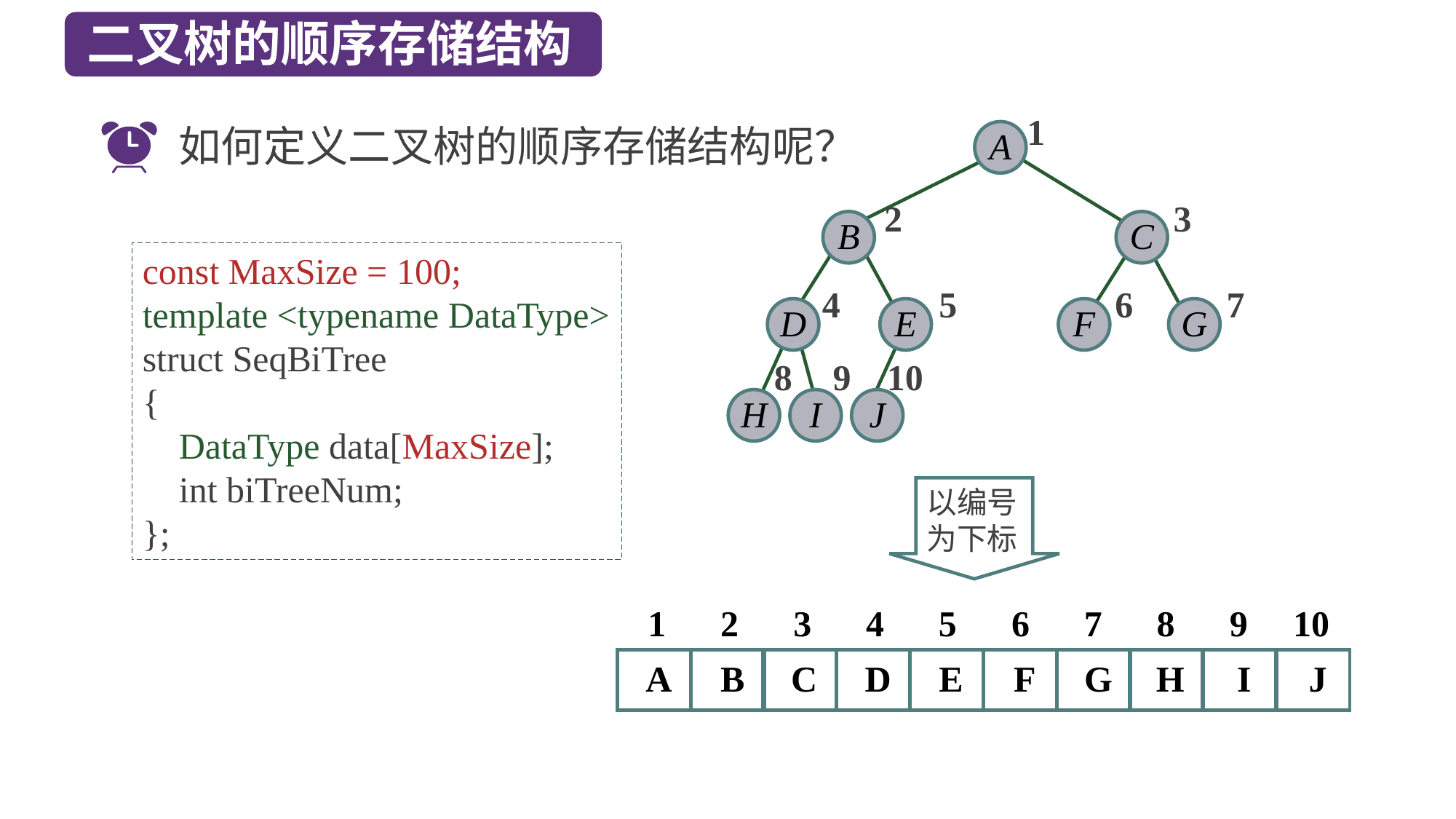

二叉树的顺序存储结构

1
2
3
4
5
6
7
8
9
10
如何定义二叉树的顺序存储结构呢？

A

B
C

D
E
F
G

H
I
J
const MaxSize = 100;
template <typename DataType>
struct SeqBiTree
{
    DataType data[MaxSize];
    int biTreeNum;
};
以编号
为下标
1      2      3      4      5      6      7      8      9     10
 A
 B
 C
 D
 E
 F
 G
 H
 I
 J